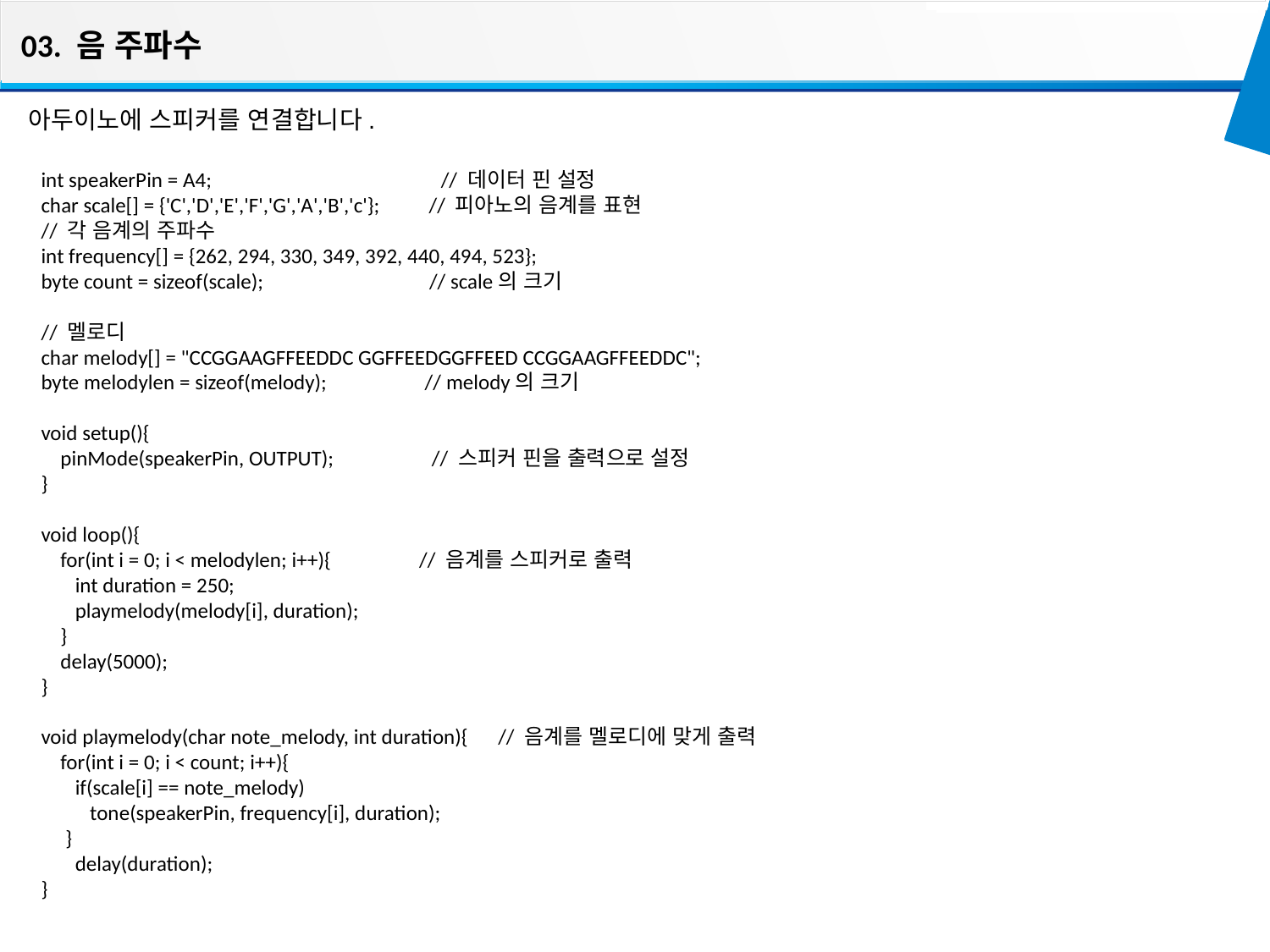

03. 음 주파수

아두이노에 스피커를 연결합니다.
int speakerPin = A4;                                               // 데이터 핀 설정
char scale[] = {'C','D','E','F','G','A','B','c'};          // 피아노의 음계를 표현
// 각 음계의 주파수
int frequency[] = {262, 294, 330, 349, 392, 440, 494, 523};
byte count = sizeof(scale);                                  // scale의 크기

// 멜로디
char melody[] = "CCGGAAGFFEEDDC GGFFEEDGGFFEED CCGGAAGFFEEDDC";
byte melodylen = sizeof(melody);                    // melody의 크기

void setup(){
    pinMode(speakerPin, OUTPUT);                    // 스피커 핀을 출력으로 설정
}

void loop(){
    for(int i = 0; i < melodylen; i++){                  // 음계를 스피커로 출력
       int duration = 250;
       playmelody(melody[i], duration);
    }
    delay(5000);
}

void playmelody(char note_melody, int duration){      // 음계를 멜로디에 맞게 출력
    for(int i = 0; i < count; i++){
       if(scale[i] == note_melody)
          tone(speakerPin, frequency[i], duration);
     }
       delay(duration);
}